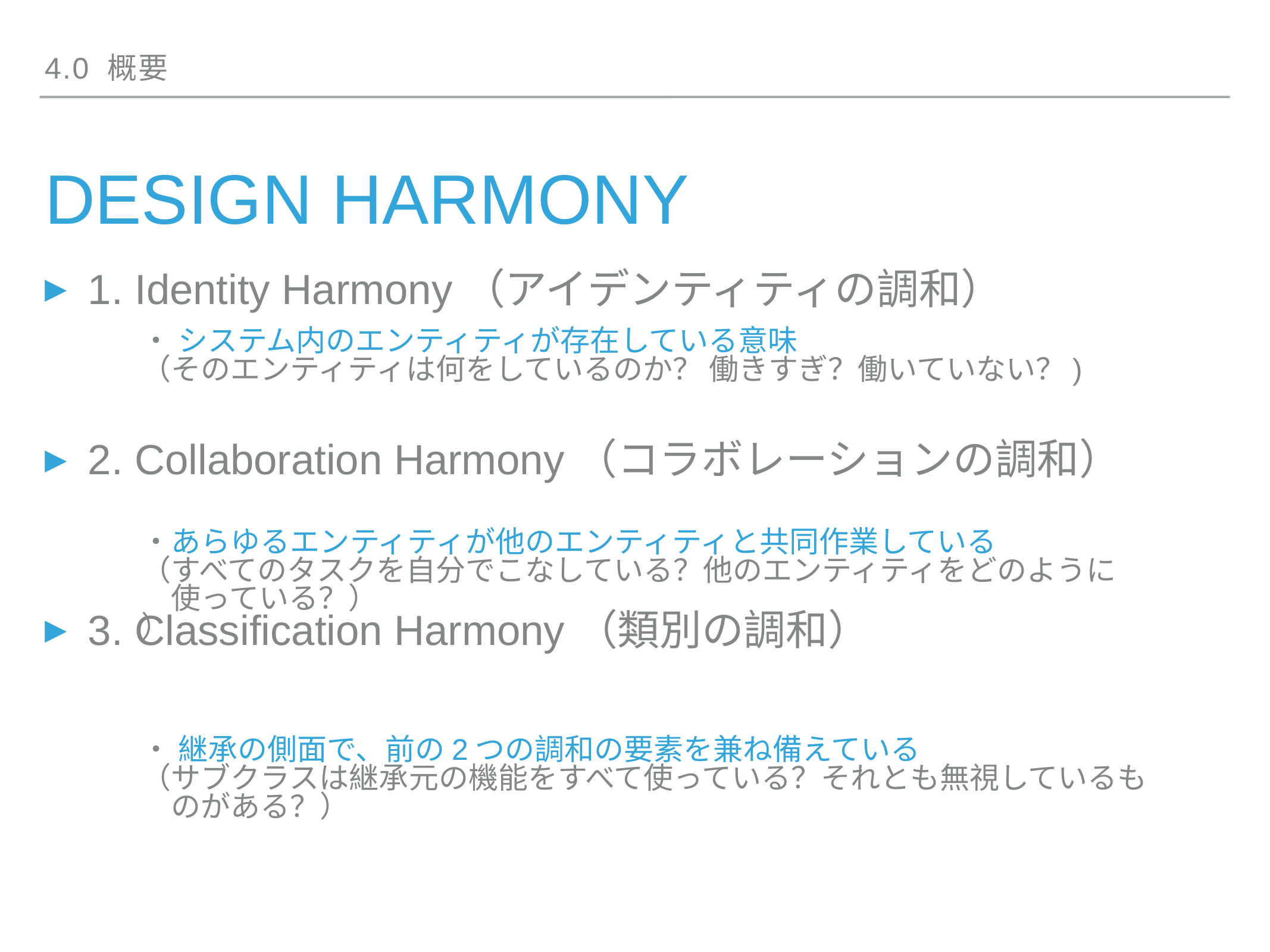

4.0 概要
# Design Harmony
1. Identity Harmony（アイデンティティの調和）

2. Collaboration Harmony（コラボレーションの調和）

3. Classification Harmony（類別の調和）
・ システム内のエンティティが存在している意味
（そのエンティティは何をしているのか？ 働きすぎ？働いていない？)
・あらゆるエンティティが他のエンティティと共同作業している
（すべてのタスクを自分でこなしている？他のエンティティをどのように
　使っている？）
）
・ 継承の側面で、前の2つの調和の要素を兼ね備えている
（サブクラスは継承元の機能をすべて使っている？それとも無視しているも
　のがある？）